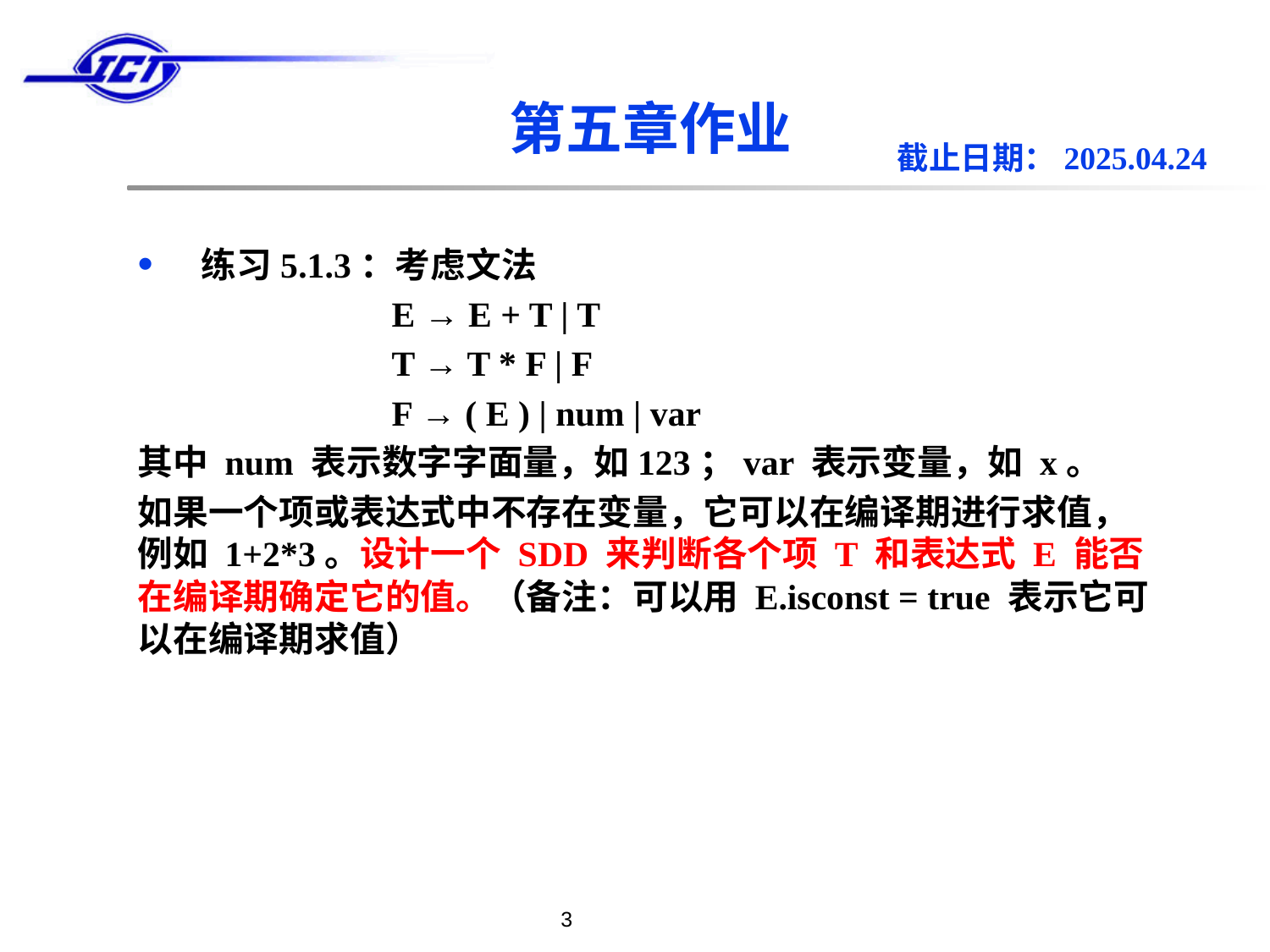

# 第五章作业
截止日期：2025.04.24
练习5.1.3：考虑文法
		E → E + T | T
		T → T * F | F
		F → ( E ) | num | var
其中 num 表示数字字面量，如123；var 表示变量，如 x。
如果一个项或表达式中不存在变量，它可以在编译期进行求值，例如 1+2*3。设计一个 SDD 来判断各个项 T 和表达式 E 能否在编译期确定它的值。（备注：可以用 E.isconst = true 表示它可以在编译期求值）